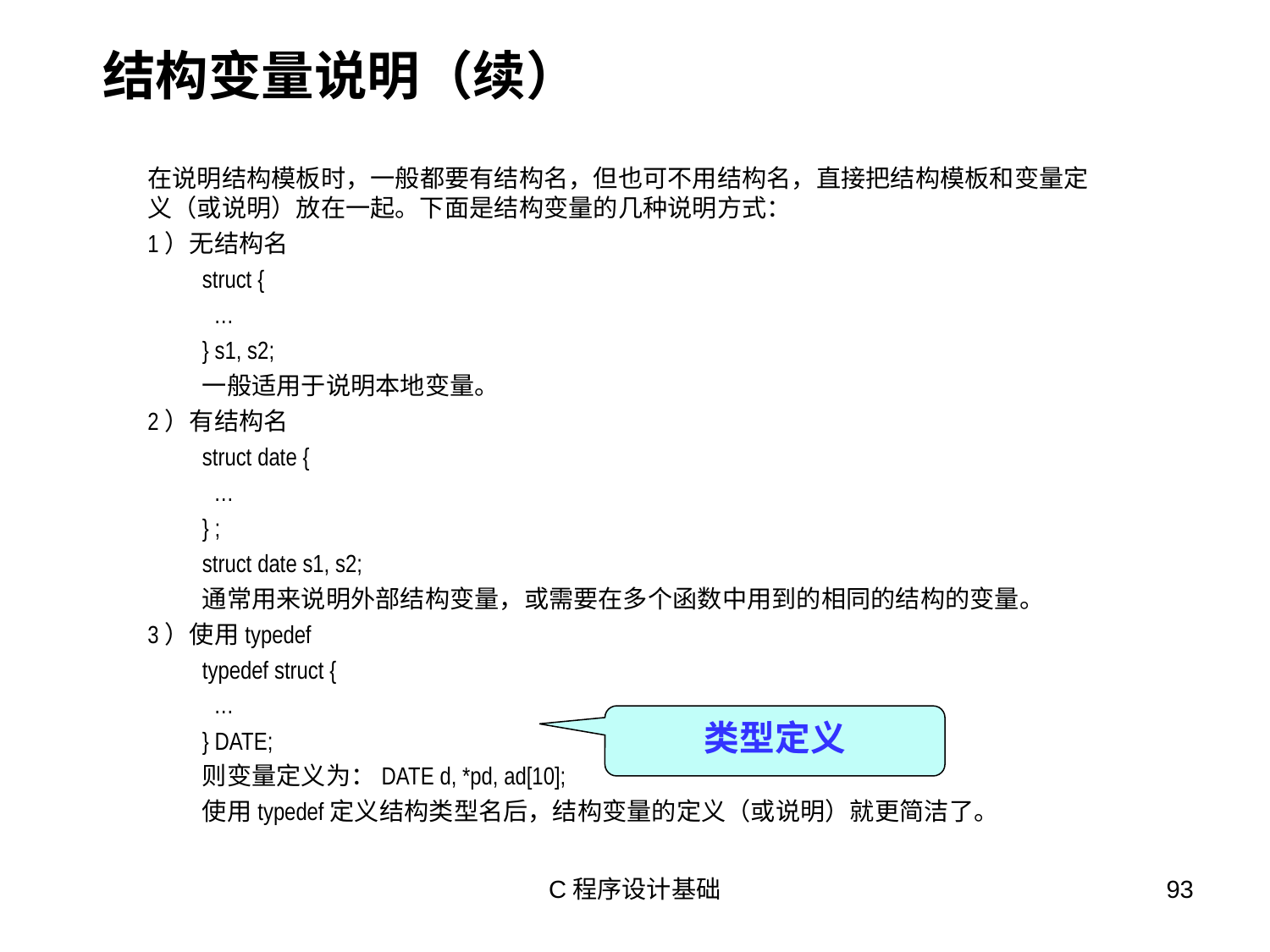

# 结构变量说明（续）
在说明结构模板时，一般都要有结构名，但也可不用结构名，直接把结构模板和变量定义（或说明）放在一起。下面是结构变量的几种说明方式：
1）无结构名
struct {
  …
} s1, s2;
一般适用于说明本地变量。
2）有结构名
struct date {
  …
} ;
struct date s1, s2;
通常用来说明外部结构变量，或需要在多个函数中用到的相同的结构的变量。
3）使用typedef
typedef struct {
  …
} DATE;
则变量定义为：DATE d, *pd, ad[10];
使用typedef定义结构类型名后，结构变量的定义（或说明）就更简洁了。
类型定义
C程序设计基础
93